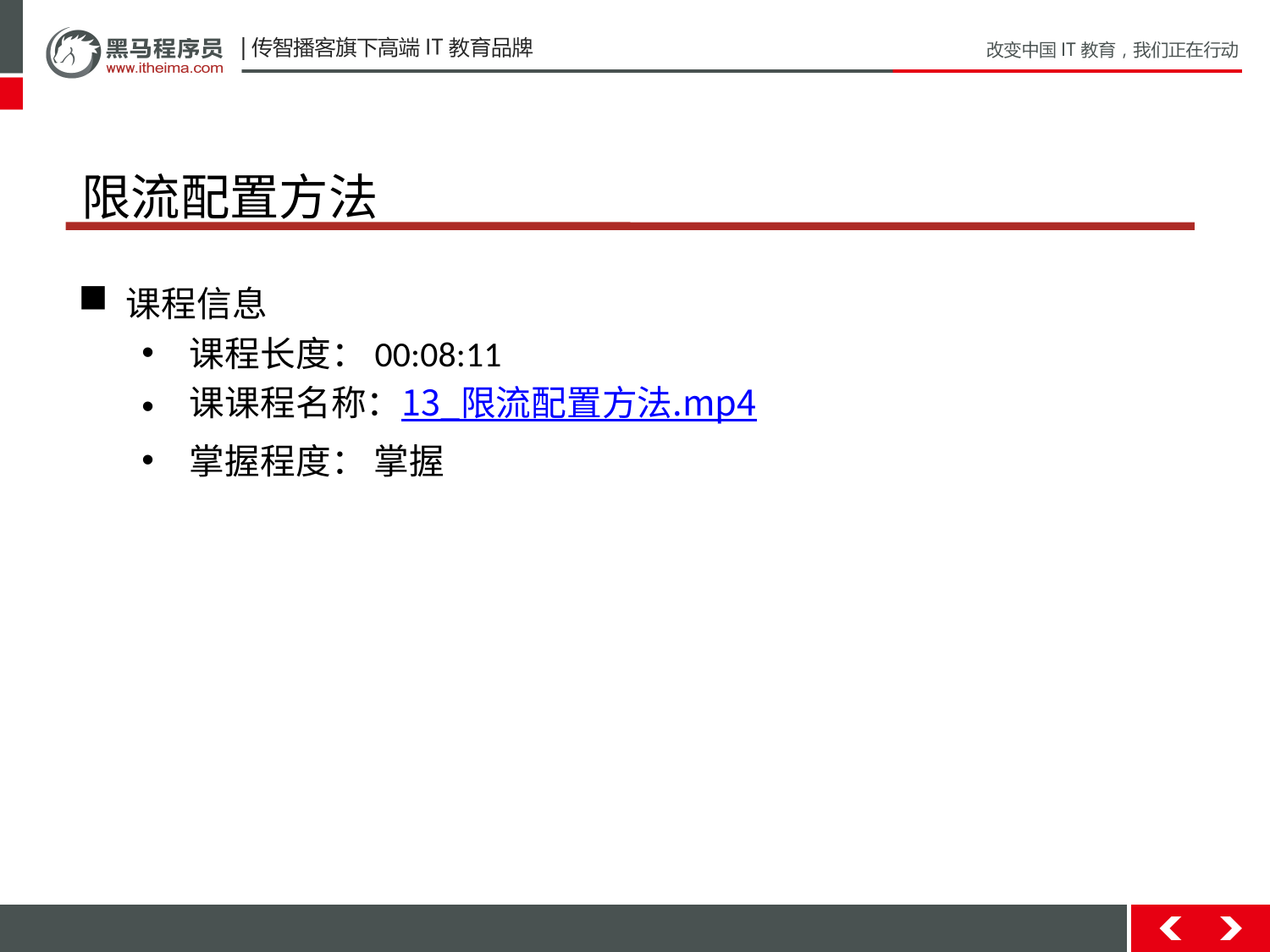

# 限流配置方法

课程信息
课程长度：00:08:11
课课程名称：13_限流配置方法.mp4
掌握程度： 掌握